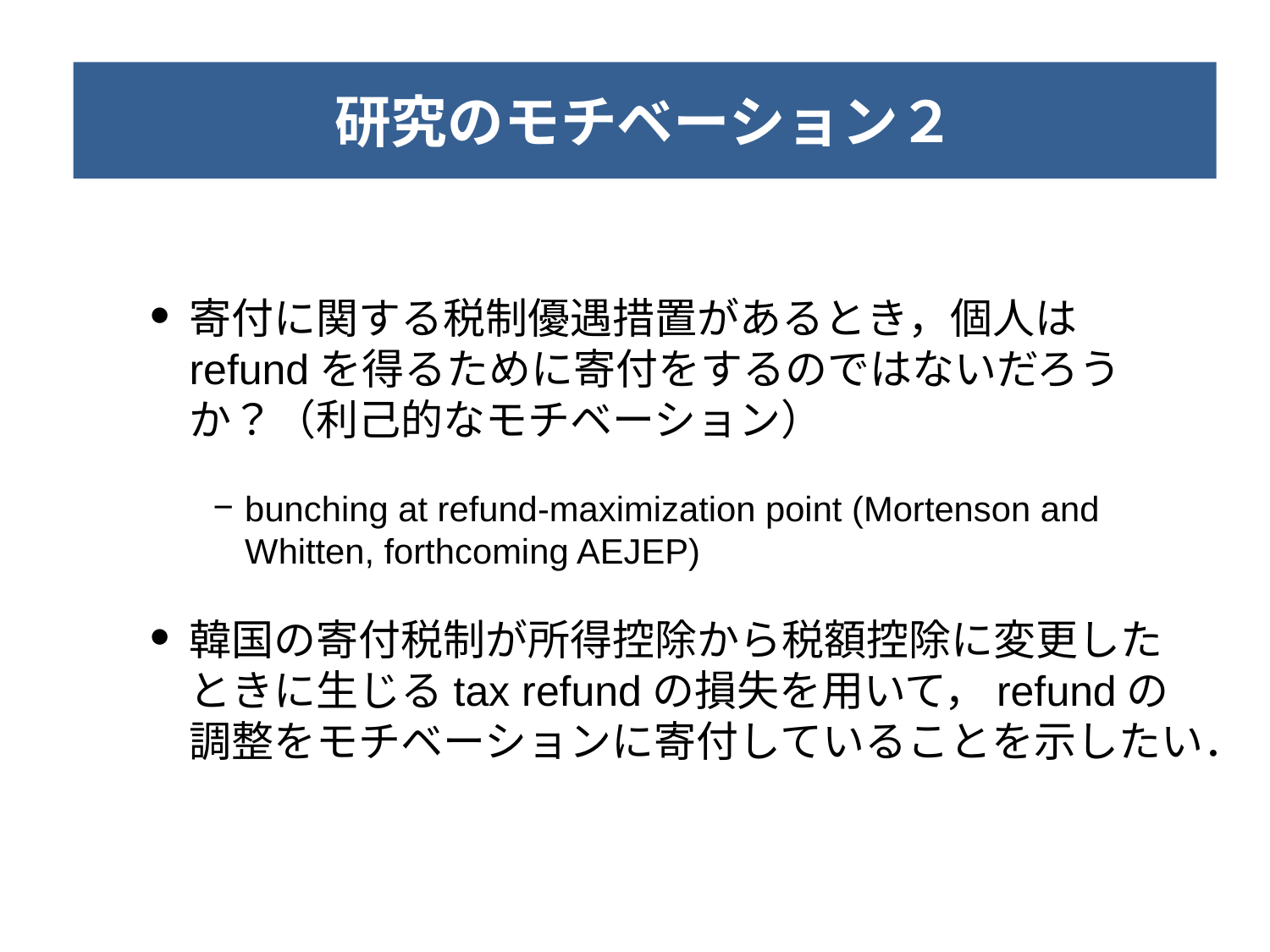

# 研究のモチベーション２
寄付に関する税制優遇措置があるとき，個人はrefundを得るために寄付をするのではないだろうか？（利己的なモチベーション）
bunching at refund-maximization point (Mortenson and Whitten, forthcoming AEJEP)
韓国の寄付税制が所得控除から税額控除に変更したときに生じるtax refundの損失を用いて，refundの調整をモチベーションに寄付していることを示したい．